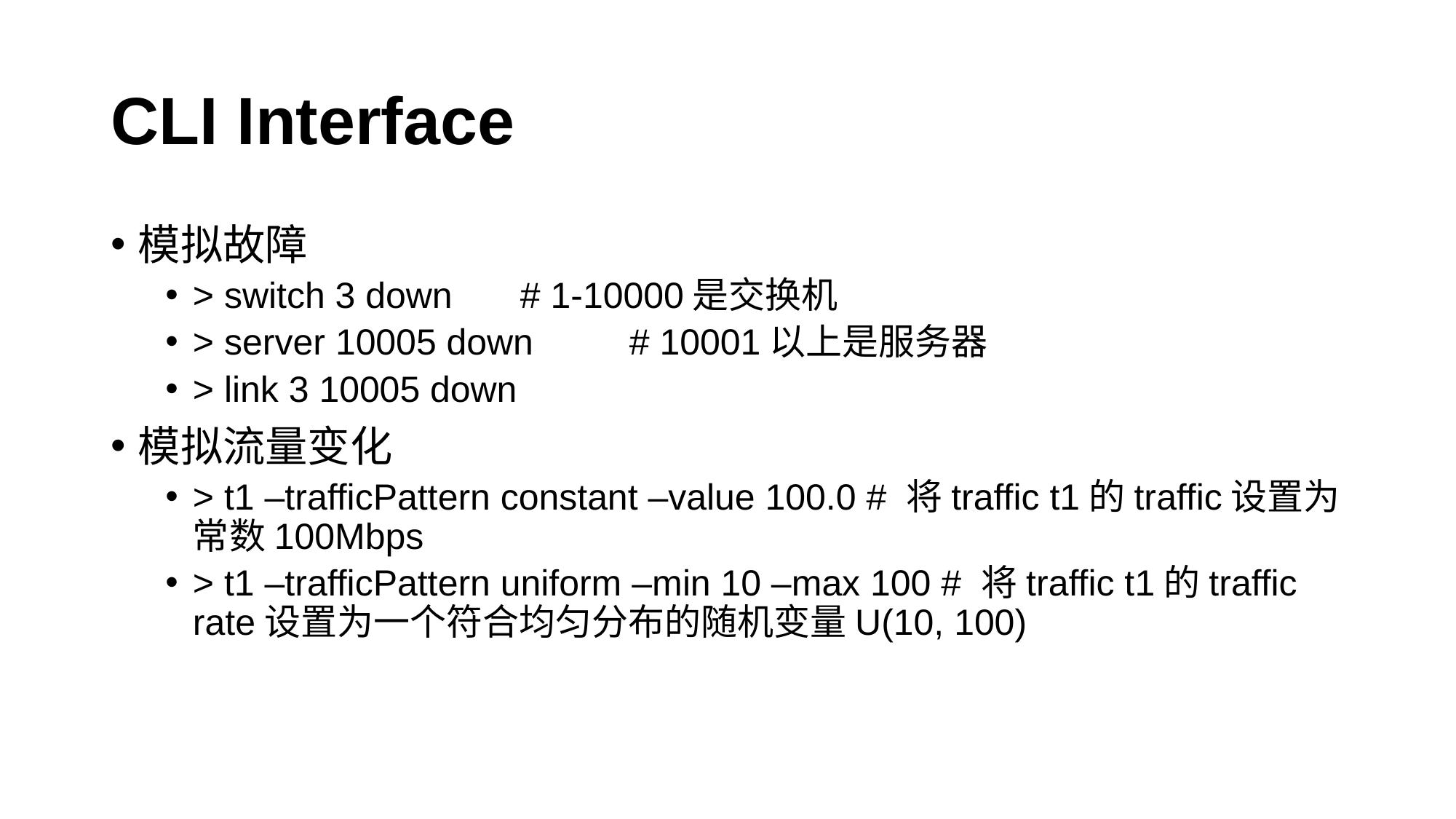

# CLI Interface
模拟故障
> switch 3 down	# 1-10000是交换机
> server 10005 down	# 10001以上是服务器
> link 3 10005 down
模拟流量变化
> t1 –trafficPattern constant –value 100.0 # 将traffic t1的traffic设置为常数100Mbps
> t1 –trafficPattern uniform –min 10 –max 100 # 将traffic t1的traffic rate设置为一个符合均匀分布的随机变量U(10, 100)